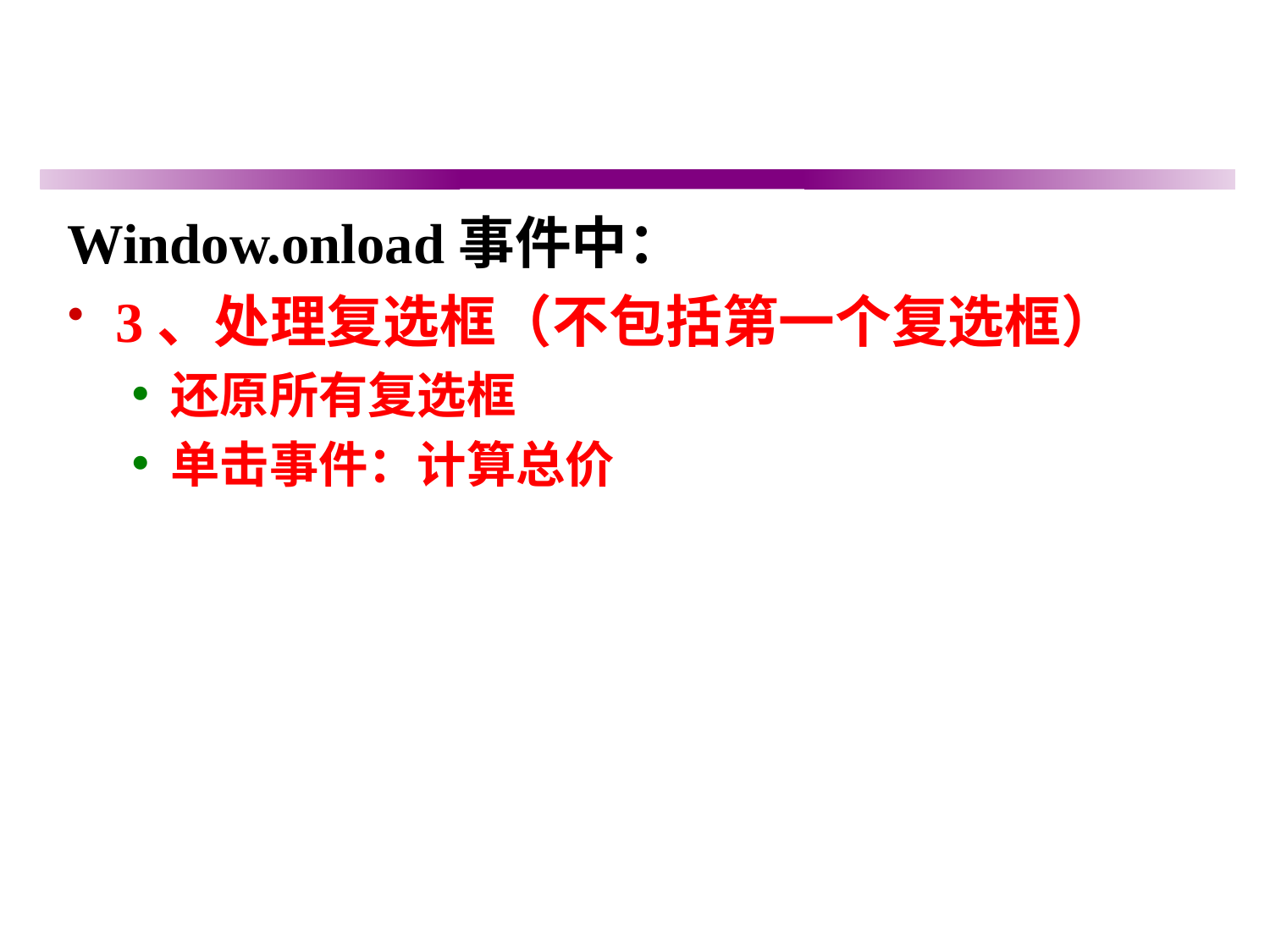

#
Window.onload事件中：
3、处理复选框（不包括第一个复选框）
还原所有复选框
单击事件：计算总价